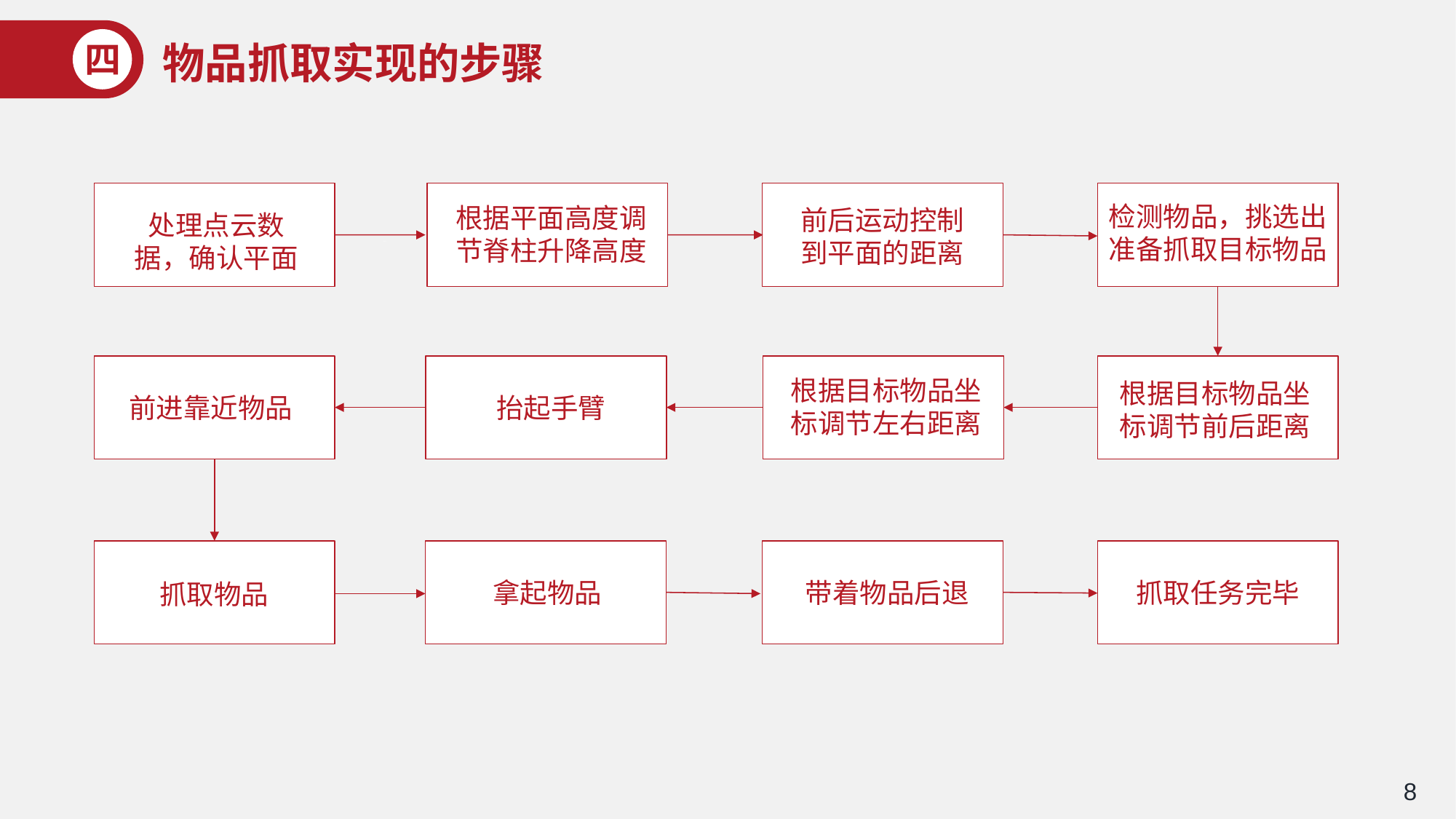

物品抓取实现的步骤
四

检测物品，挑选出准备抓取目标物品
根据平面高度调节脊柱升降高度
前后运动控制到平面的距离
处理点云数据，确认平面

根据目标物品坐标调节左右距离
根据目标物品坐标调节前后距离
前进靠近物品
抬起手臂

带着物品后退
拿起物品
抓取任务完毕
抓取物品